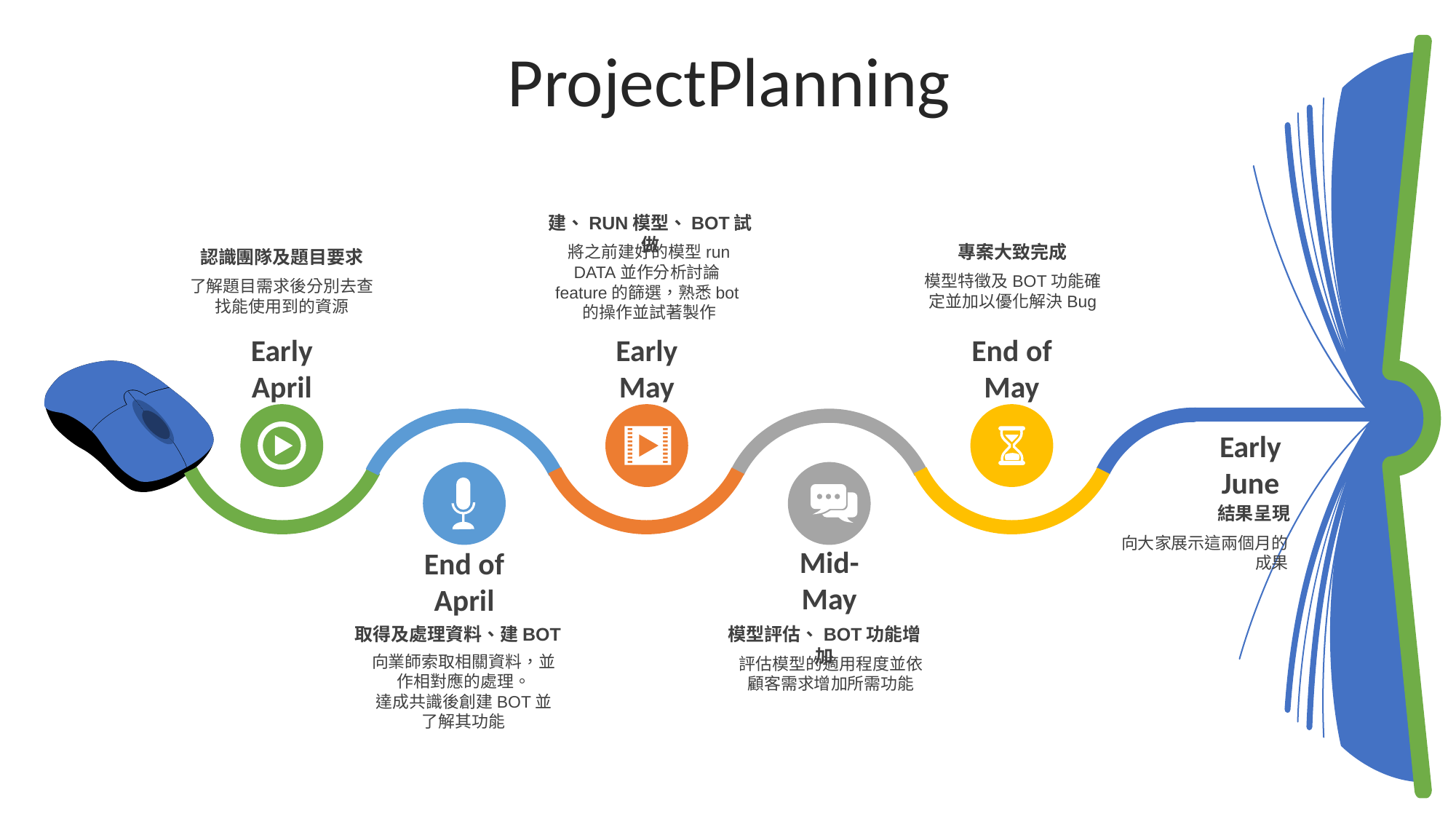

ProjectPlanning
建、RUN模型、BOT試做
將之前建好的模型run DATA並作分析討論feature的篩選，熟悉bot的操作並試著製作
專案大致完成
模型特徵及BOT功能確定並加以優化解決Bug
認識團隊及題目要求
了解題目需求後分別去查找能使用到的資源

Early April
Early May
End of May

Early June

結果呈現
向大家展示這兩個月的
成果
Mid-May
End of April
取得及處理資料、建BOT
向業師索取相關資料，並作相對應的處理。
達成共識後創建BOT並了解其功能
模型評估、BOT功能增加
評估模型的適用程度並依顧客需求增加所需功能